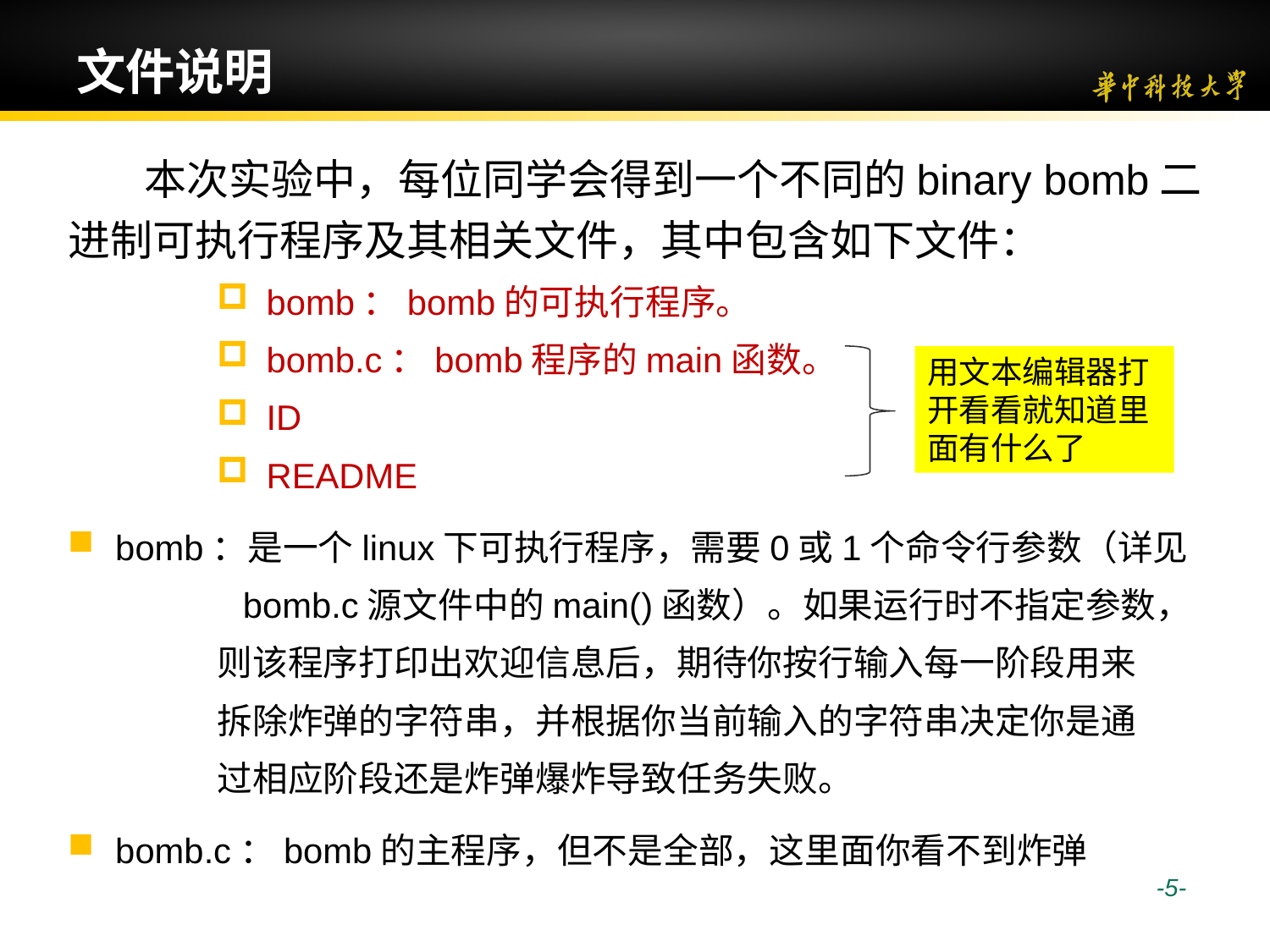

# 文件说明
       本次实验中，每位同学会得到一个不同的binary bomb二进制可执行程序及其相关文件，其中包含如下文件：
bomb：bomb的可执行程序。
bomb.c：bomb程序的main函数。
ID
README
bomb：是一个linux下可执行程序，需要0或1个命令行参数（详见
                  bomb.c源文件中的main()函数）。如果运行时不指定参数，
                  则该程序打印出欢迎信息后，期待你按行输入每一阶段用来
                  拆除炸弹的字符串，并根据你当前输入的字符串决定你是通
                  过相应阶段还是炸弹爆炸导致任务失败。
bomb.c：bomb的主程序，但不是全部，这里面你看不到炸弹

用文本编辑器打开看看就知道里面有什么了
 -5-